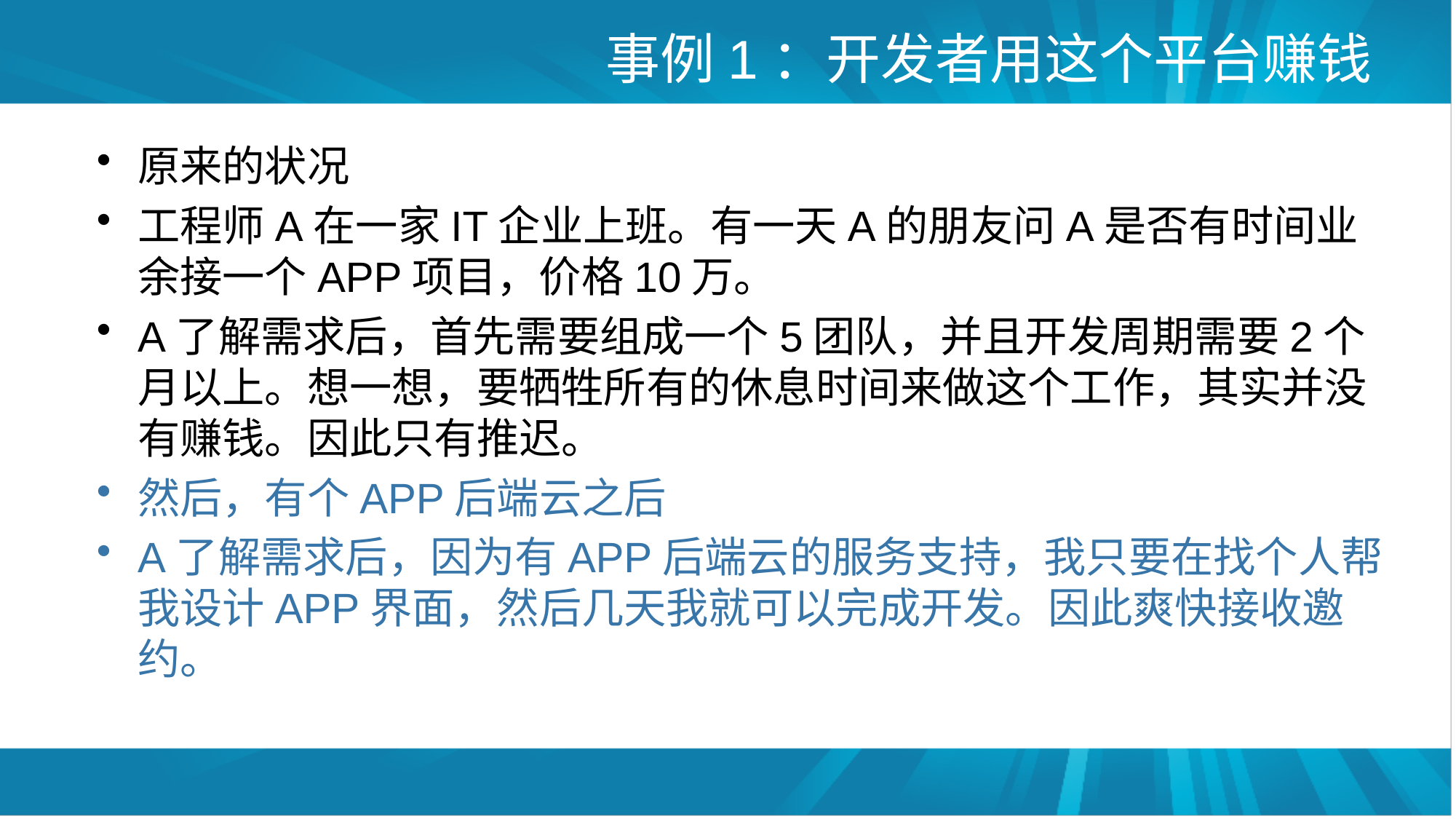

# 事例1：开发者用这个平台赚钱
原来的状况
工程师A在一家IT企业上班。有一天A的朋友问A是否有时间业余接一个APP项目，价格10万。
A了解需求后，首先需要组成一个5团队，并且开发周期需要2个月以上。想一想，要牺牲所有的休息时间来做这个工作，其实并没有赚钱。因此只有推迟。
然后，有个APP后端云之后
A了解需求后，因为有APP后端云的服务支持，我只要在找个人帮我设计APP界面，然后几天我就可以完成开发。因此爽快接收邀约。